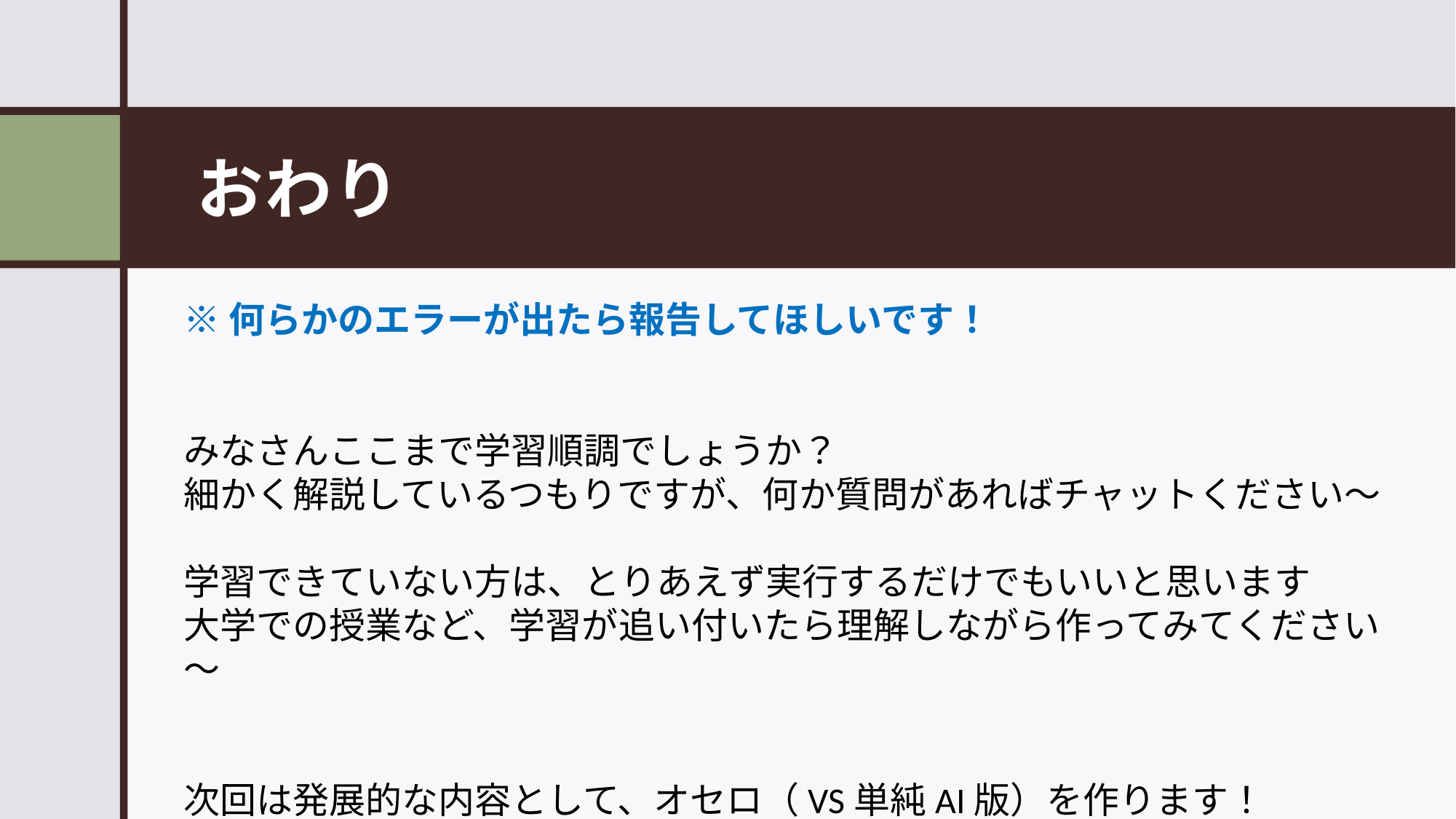

# おわり
※何らかのエラーが出たら報告してほしいです！

みなさんここまで学習順調でしょうか？
細かく解説しているつもりですが、何か質問があればチャットください～

学習できていない方は、とりあえず実行するだけでもいいと思います
大学での授業など、学習が追い付いたら理解しながら作ってみてください～

次回は発展的な内容として、オセロ（VS単純AI版）を作ります！